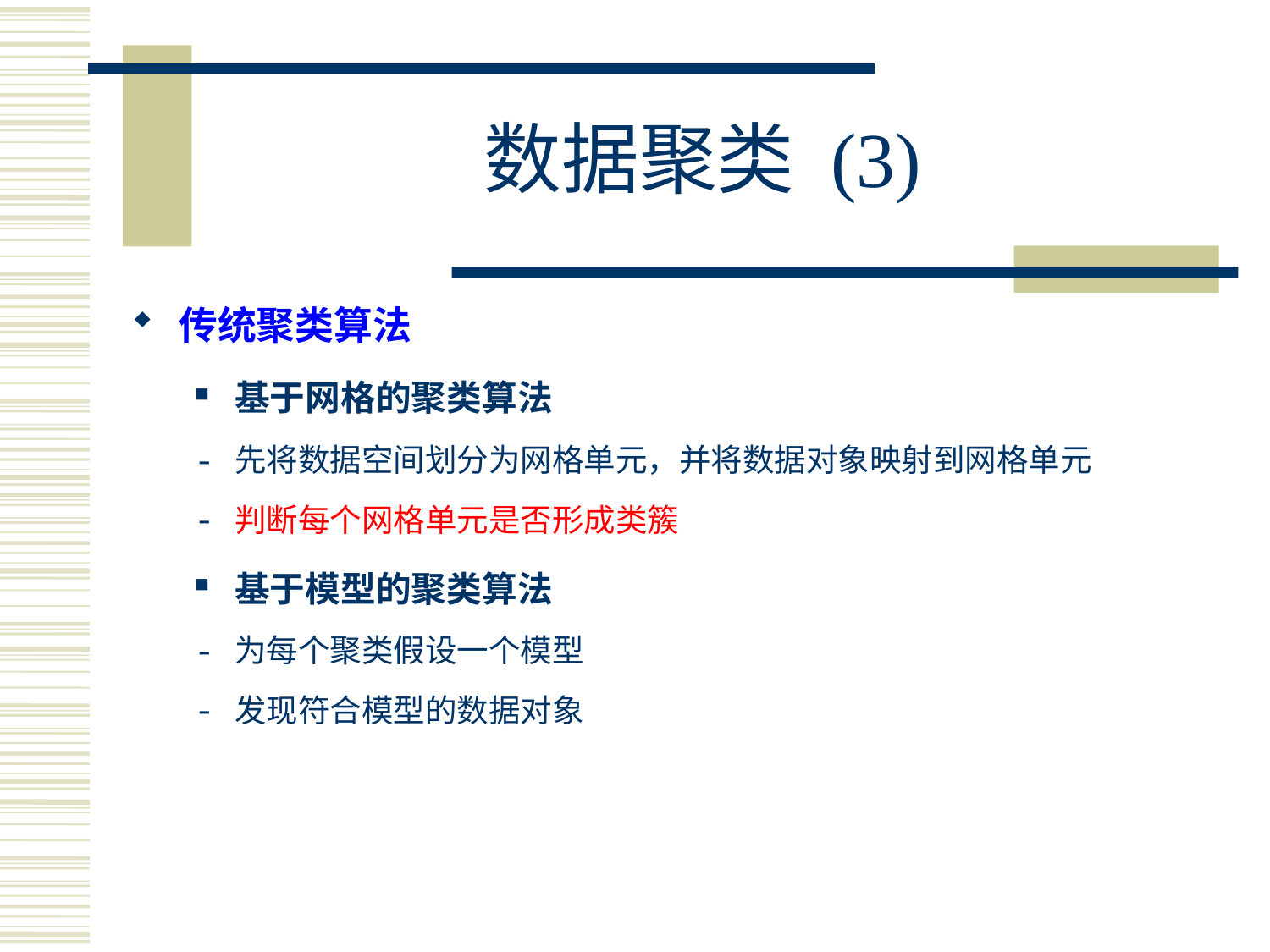

# 数据聚类 (3)
传统聚类算法
基于网格的聚类算法
先将数据空间划分为网格单元，并将数据对象映射到网格单元
判断每个网格单元是否形成类簇
基于模型的聚类算法
为每个聚类假设一个模型
发现符合模型的数据对象